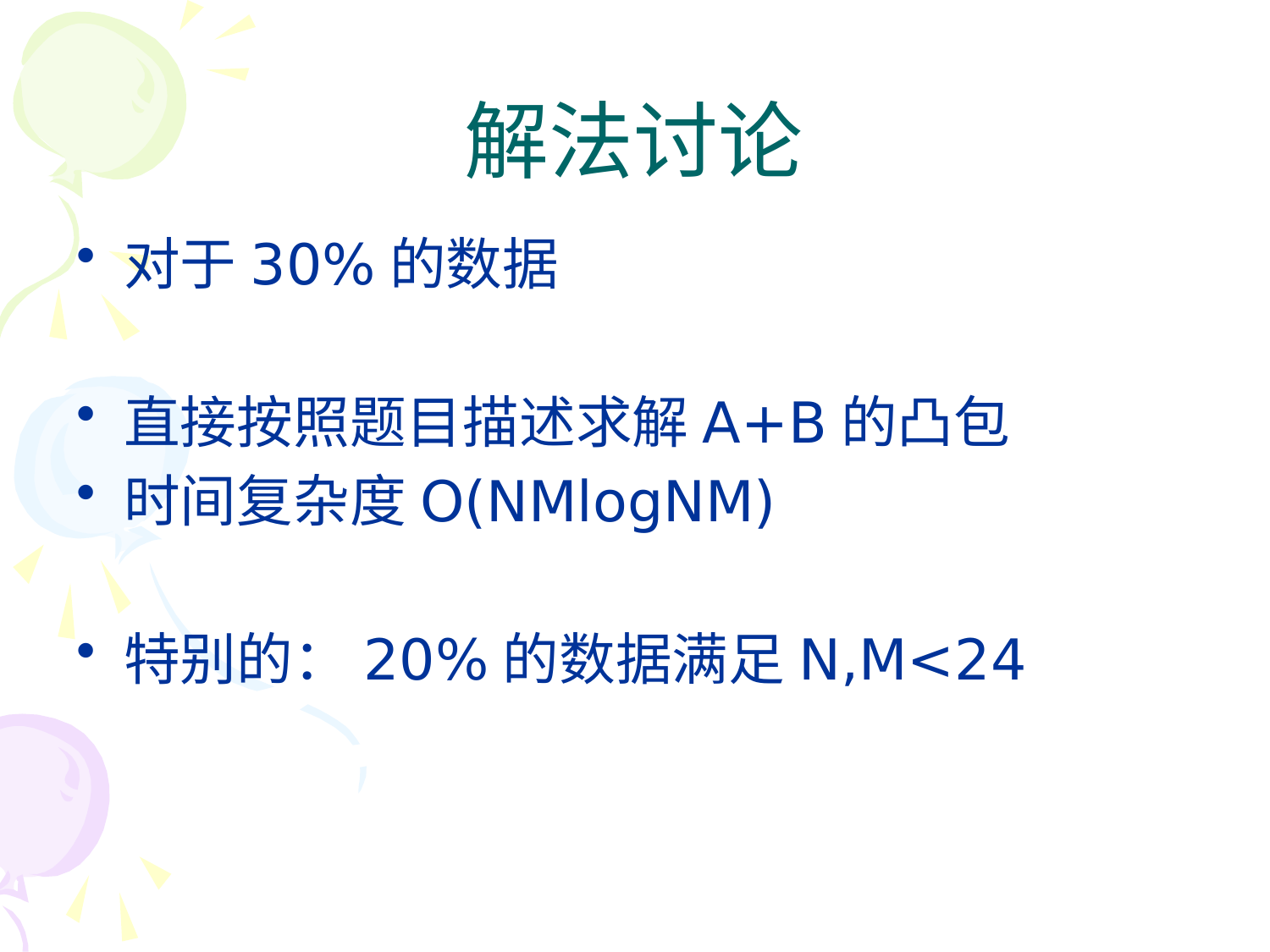

# 解法讨论
对于30%的数据

直接按照题目描述求解A+B的凸包
时间复杂度O(NMlogNM)

特别的：20%的数据满足N,M<24